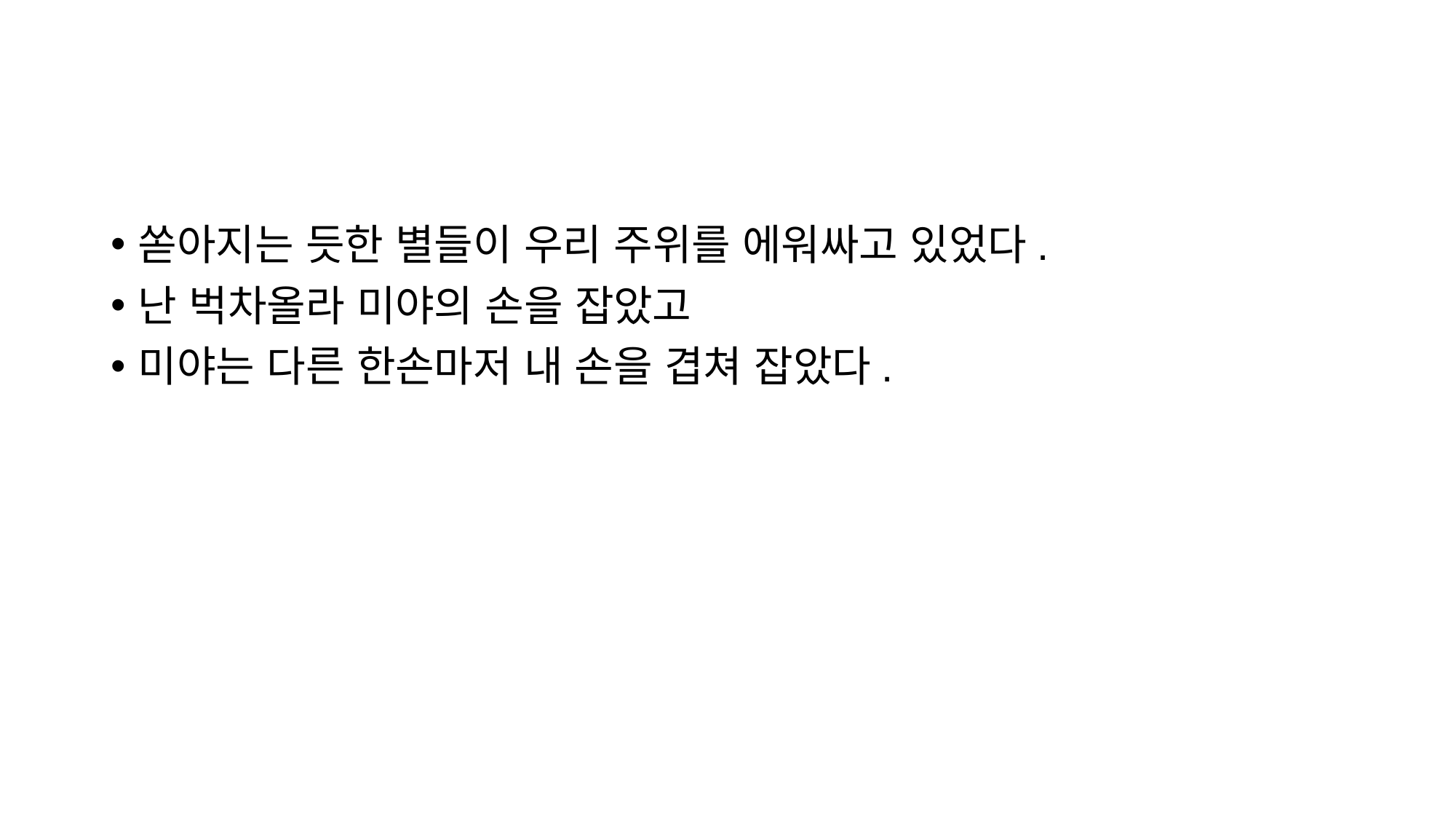

#
쏟아지는 듯한 별들이 우리 주위를 에워싸고 있었다.
난 벅차올라 미야의 손을 잡았고
미야는 다른 한손마저 내 손을 겹쳐 잡았다.